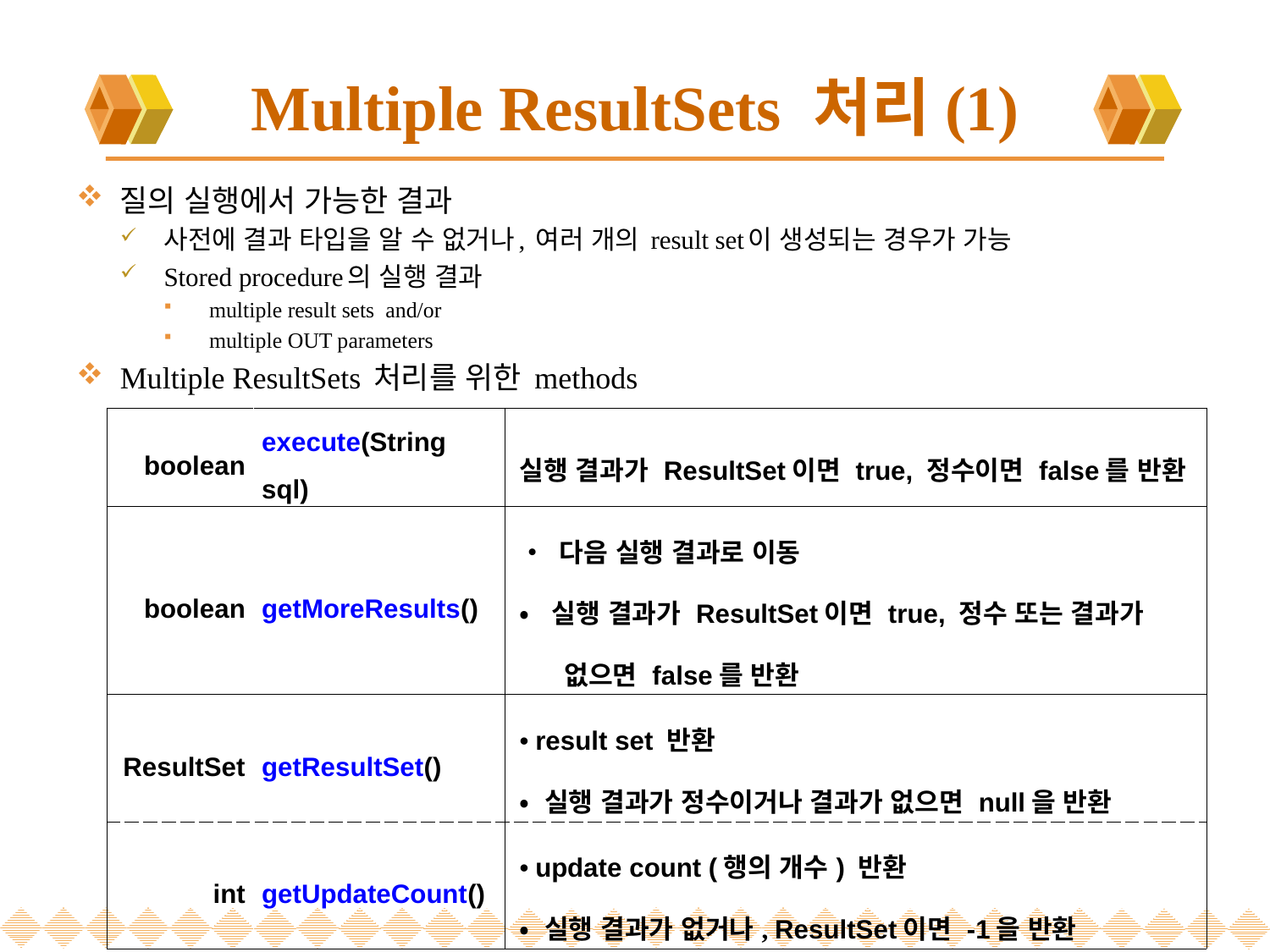

# Multiple ResultSets 처리(1)
질의 실행에서 가능한 결과
사전에 결과 타입을 알 수 없거나, 여러 개의 result set이 생성되는 경우가 가능
Stored procedure의 실행 결과
multiple result sets  and/or
multiple OUT parameters
Multiple ResultSets 처리를 위한 methods
| boolean | execute(String sql) | 실행 결과가 ResultSet이면 true, 정수이면 false를 반환 |
| --- | --- | --- |
| boolean | getMoreResults() | • 다음 실행 결과로 이동 • 실행 결과가 ResultSet이면 true, 정수 또는 결과가 없으면 false를 반환 |
| ResultSet | getResultSet() | • result set 반환 • 실행 결과가 정수이거나 결과가 없으면 null을 반환 |
| int | getUpdateCount() | • update count (행의 개수) 반환 • 실행 결과가 없거나, ResultSet이면 -1을 반환 |